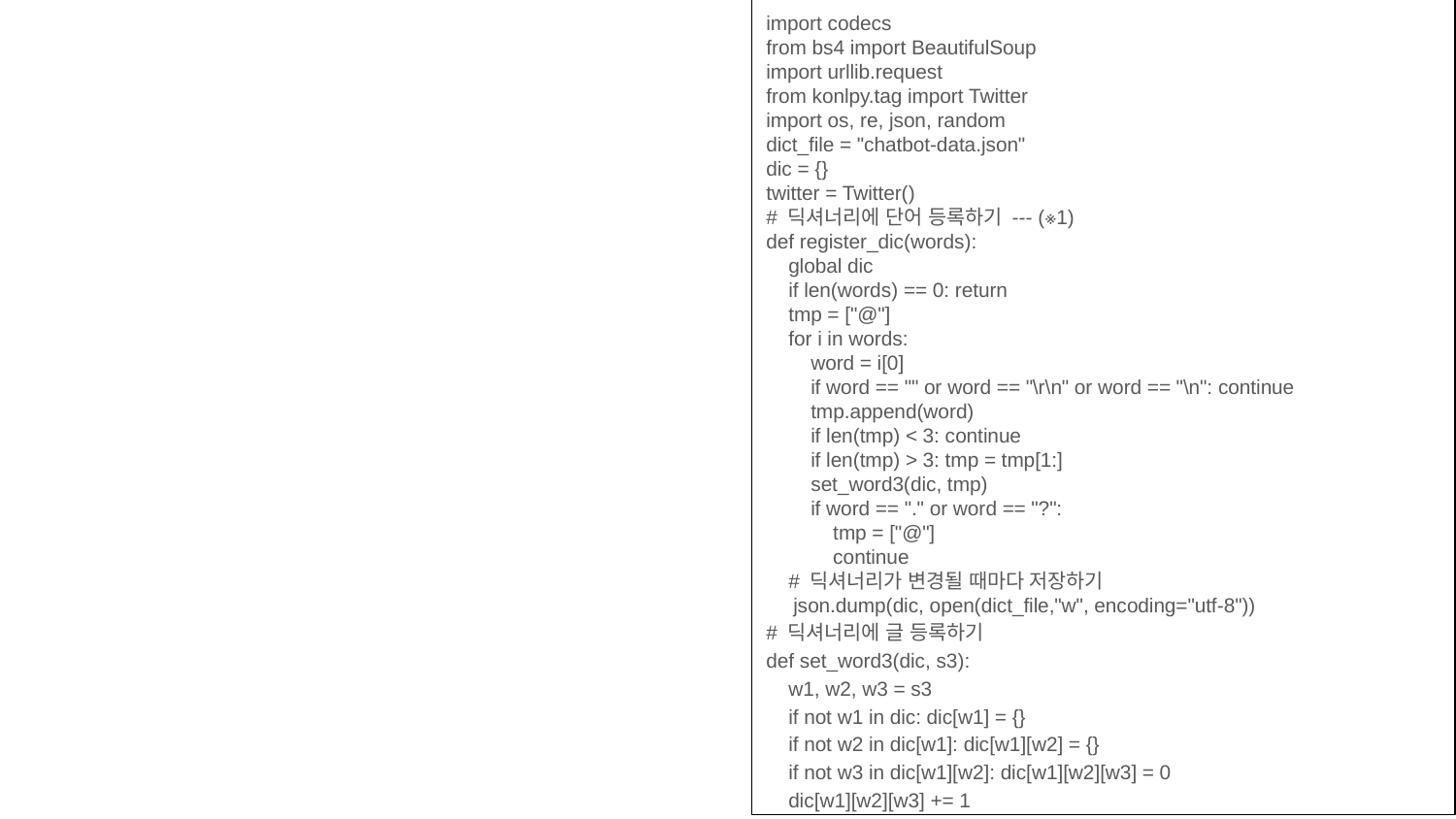

import codecs
from bs4 import BeautifulSoup
import urllib.request
from konlpy.tag import Twitter
import os, re, json, random
dict_file = "chatbot-data.json"
dic = {}
twitter = Twitter()
# 딕셔너리에 단어 등록하기 --- (※1)
def register_dic(words):
    global dic
    if len(words) == 0: return
    tmp = ["@"]
    for i in words:
        word = i[0]
        if word == "" or word == "\r\n" or word == "\n": continue
        tmp.append(word)
        if len(tmp) < 3: continue
        if len(tmp) > 3: tmp = tmp[1:]
        set_word3(dic, tmp)
        if word == "." or word == "?":
            tmp = ["@"]
            continue
    # 딕셔너리가 변경될 때마다 저장하기
    json.dump(dic, open(dict_file,"w", encoding="utf-8"))
# 딕셔너리에 글 등록하기 def set_word3(dic, s3): w1, w2, w3 = s3 if not w1 in dic: dic[w1] = {} if not w2 in dic[w1]: dic[w1][w2] = {} if not w3 in dic[w1][w2]: dic[w1][w2][w3] = 0 dic[w1][w2][w3] += 1
#